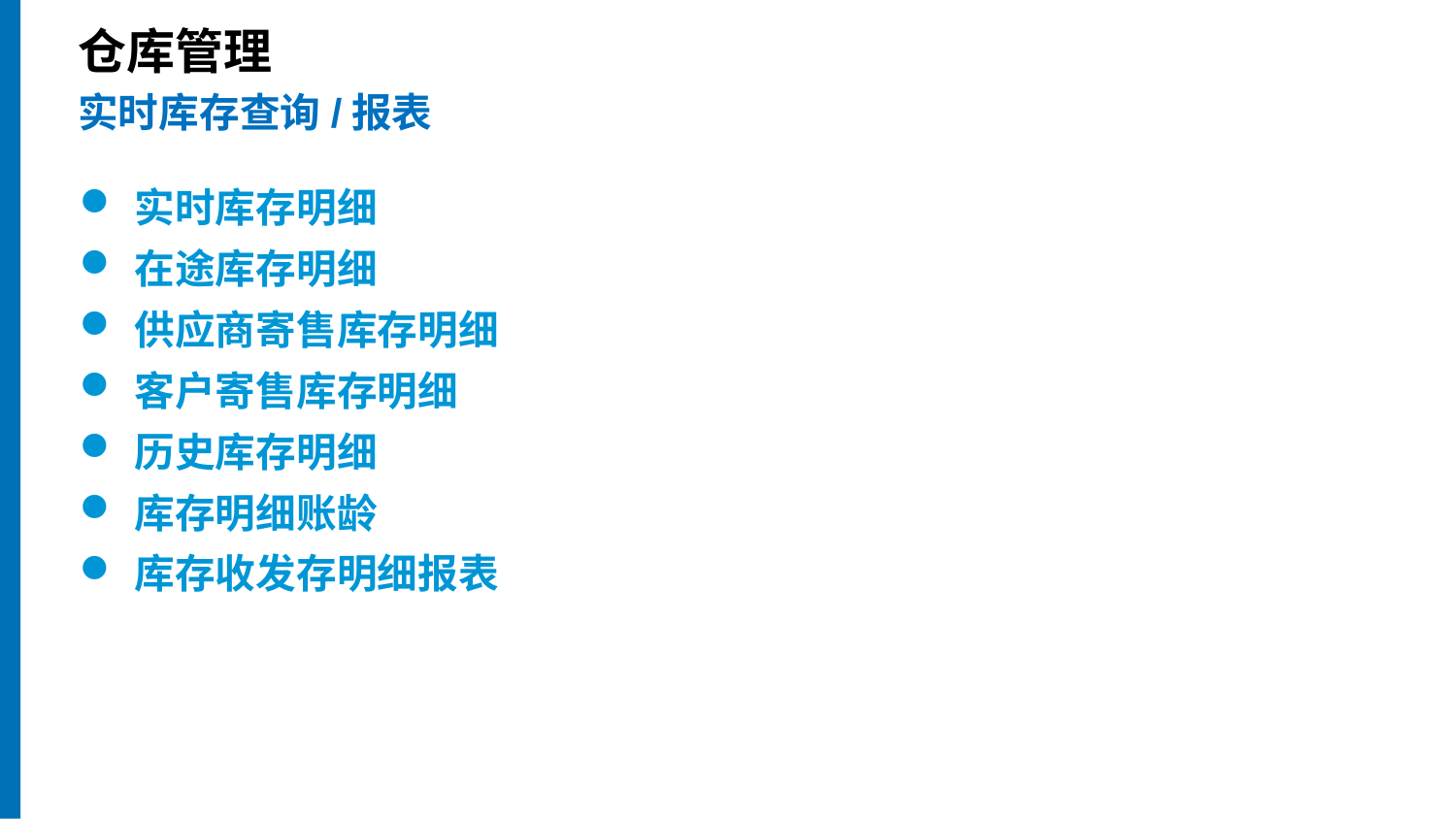

# 仓库管理
实时库存查询/报表
实时库存明细
在途库存明细
供应商寄售库存明细
客户寄售库存明细
历史库存明细
库存明细账龄
库存收发存明细报表